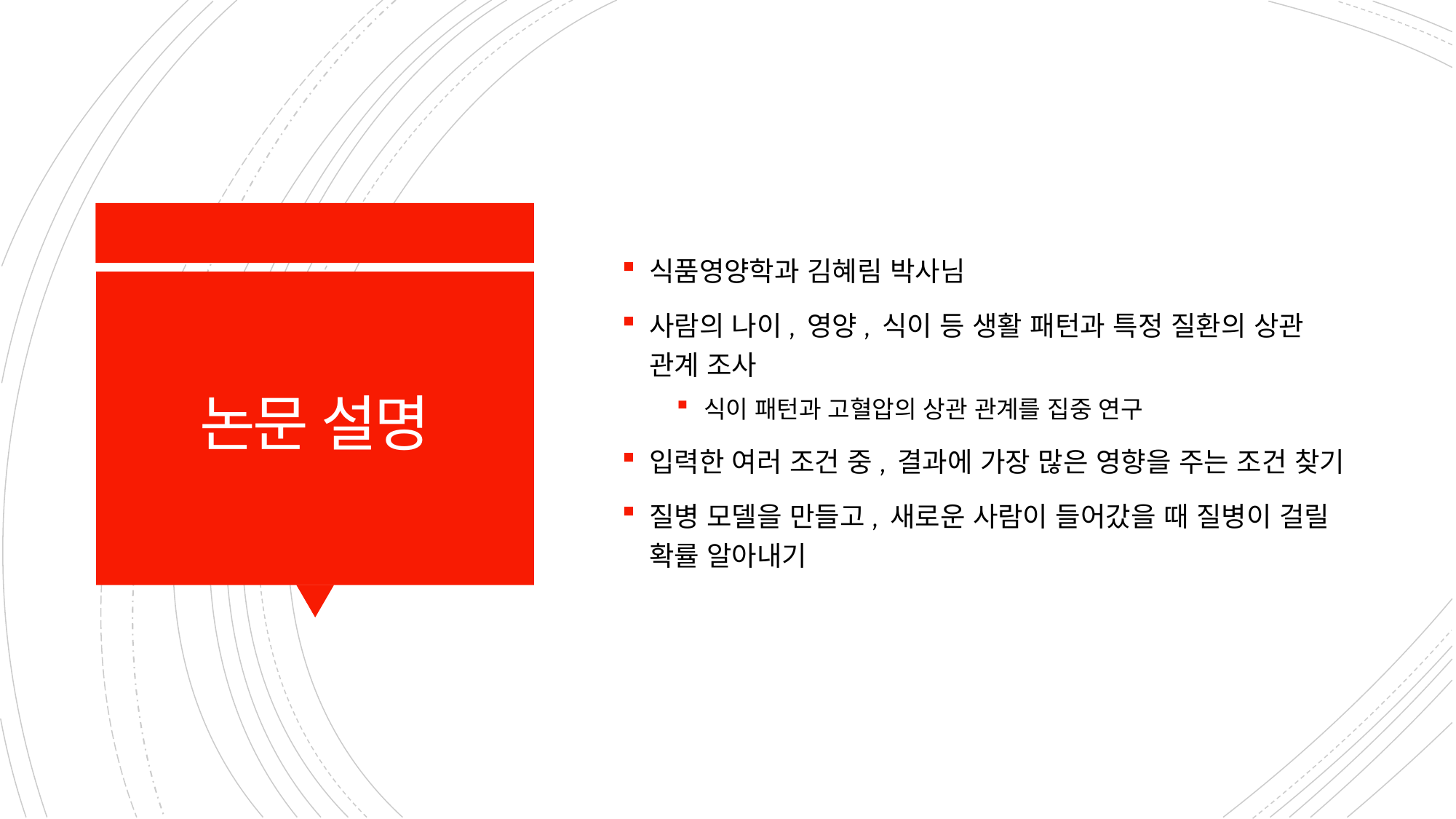

식품영양학과 김혜림 박사님
사람의 나이, 영양, 식이 등 생활 패턴과 특정 질환의 상관 관계 조사
식이 패턴과 고혈압의 상관 관계를 집중 연구
입력한 여러 조건 중, 결과에 가장 많은 영향을 주는 조건 찾기
질병 모델을 만들고, 새로운 사람이 들어갔을 때 질병이 걸릴 확률 알아내기
# 논문 설명